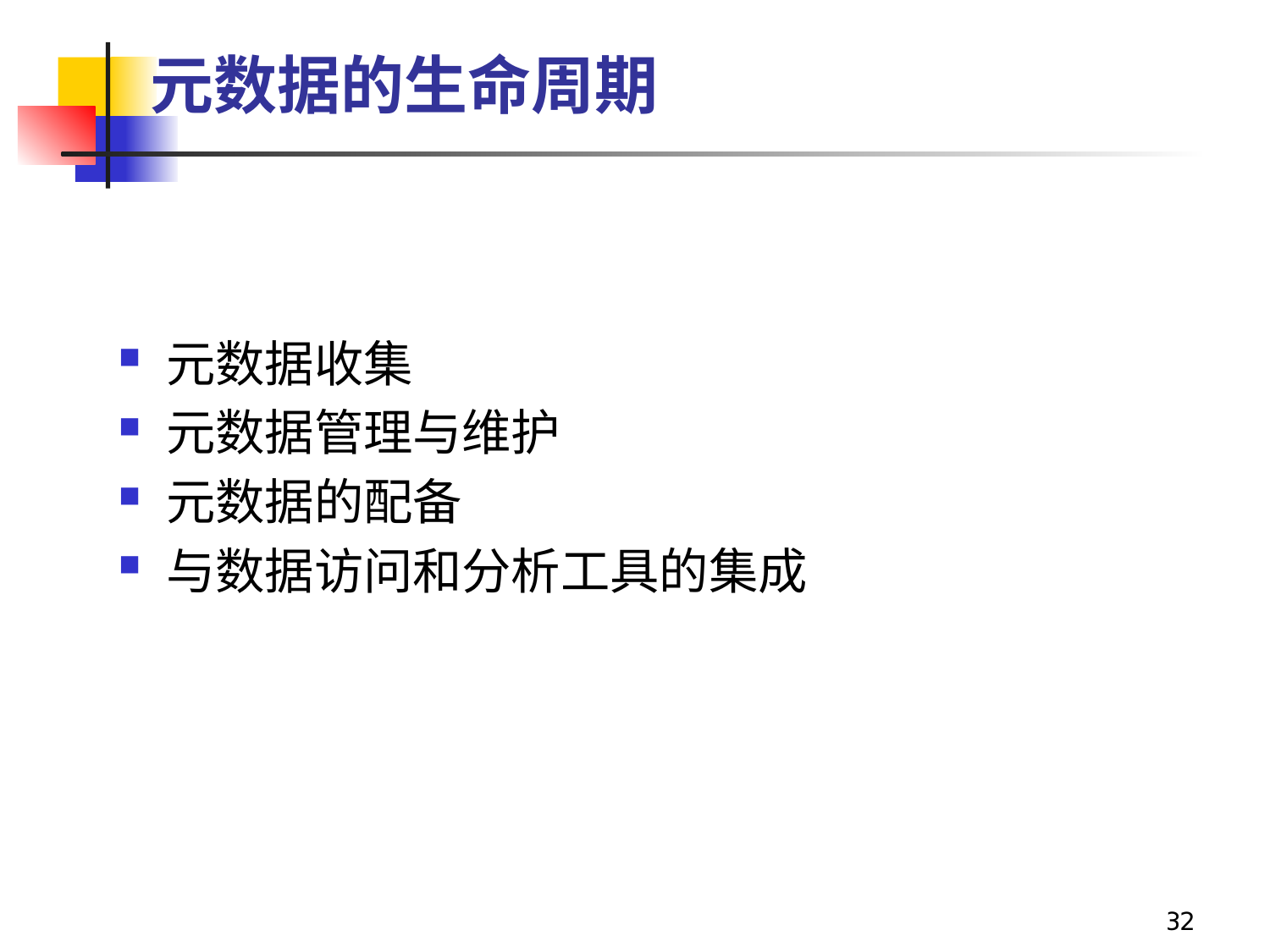

# 元数据的生命周期
元数据收集
元数据管理与维护
元数据的配备
与数据访问和分析工具的集成
32